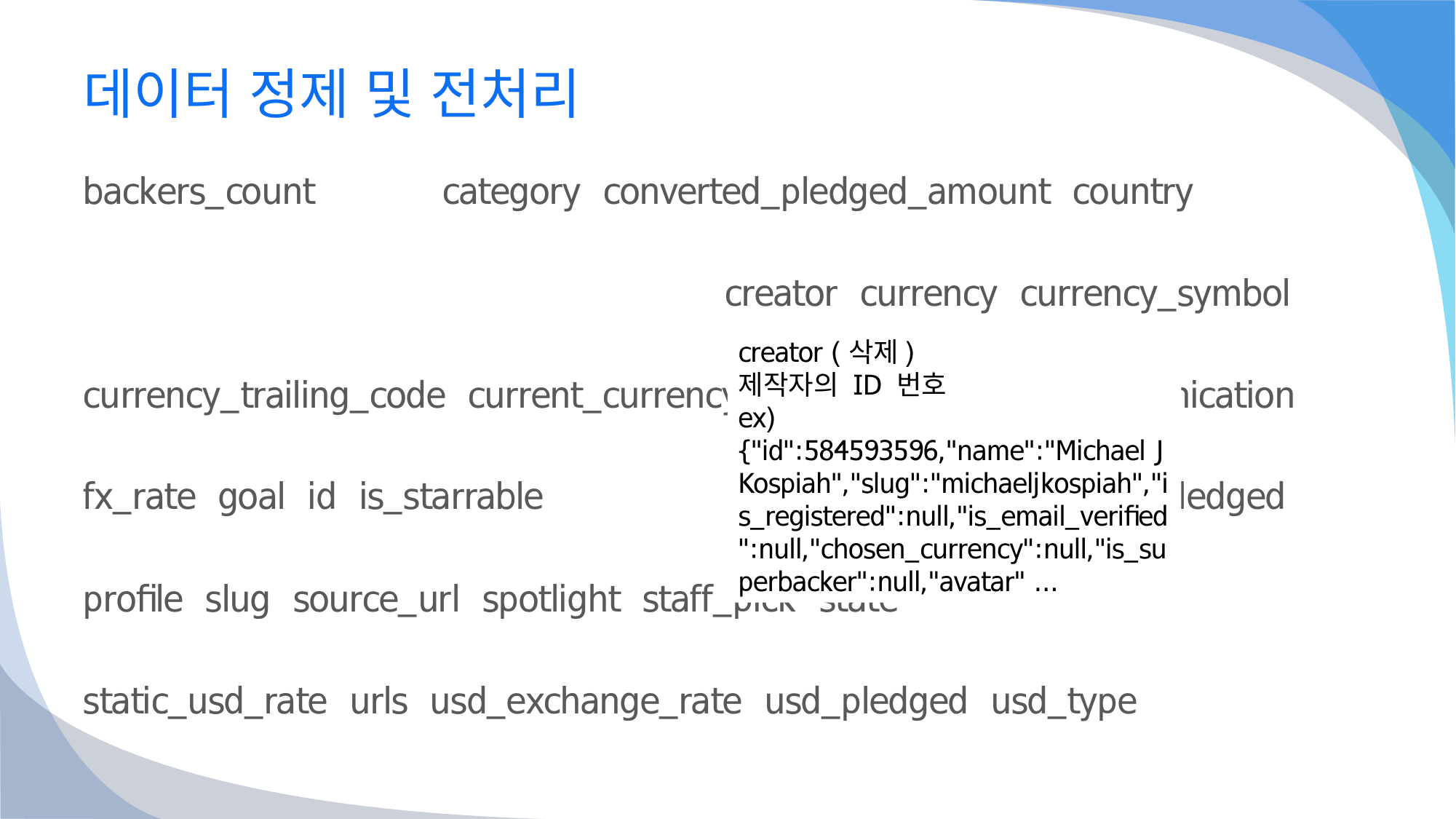

# 데이터 정제 및 전처리
backers_count  blurb  category  converted_pledged_amount  country

country_displayable_name  created_at  creator  currency  currency_symbol

currency_trailing_code  current_currency  deadline  disable_communication

fx_rate  goal  id  is_starrable  launched_at  location  name  photo  pledged

profile  slug  source_url  spotlight  staff_pick  state  state_changed_at

static_usd_rate  urls  usd_exchange_rate  usd_pledged  usd_type
creator (삭제)
제작자의 ID 번호
ex) {"id":584593596,"name":"Michael J Kospiah","slug":"michaeljkospiah","is_registered":null,"is_email_verified":null,"chosen_currency":null,"is_superbacker":null,"avatar" ...